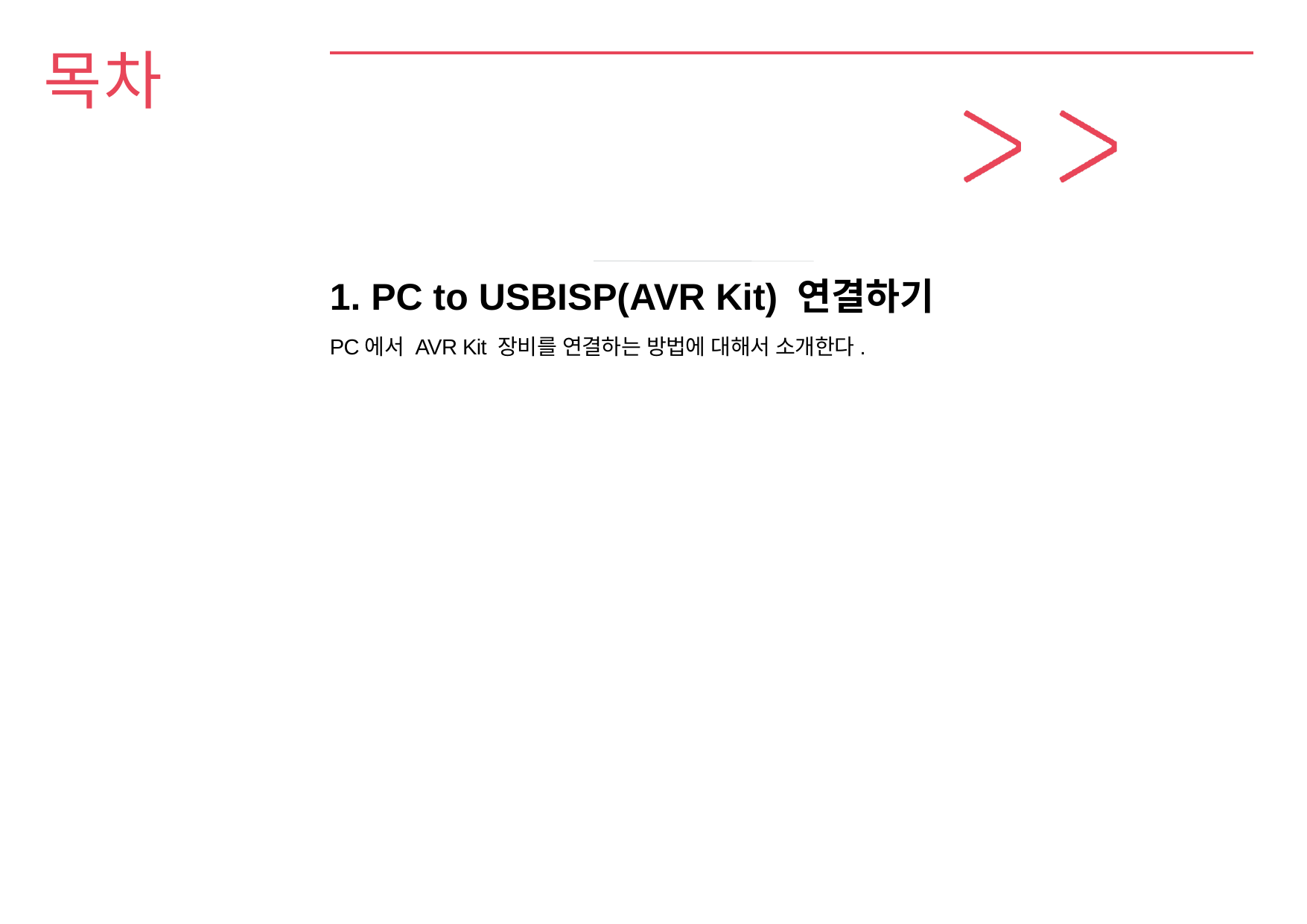

# 목차
1. PC to USBISP(AVR Kit) 연결하기
PC에서 AVR Kit 장비를 연결하는 방법에 대해서 소개한다.